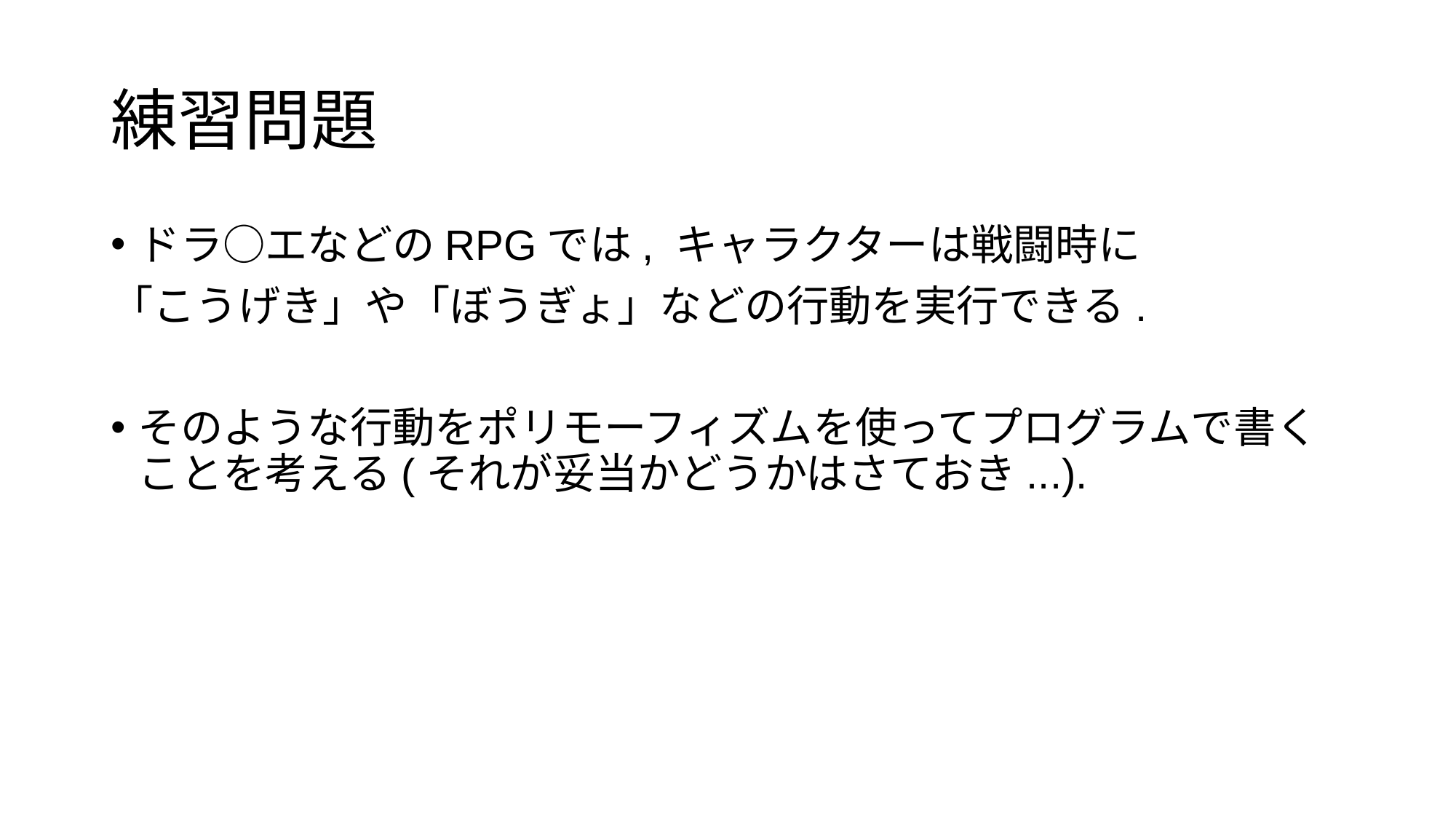

# 練習問題
ドラ○エなどのRPGでは, キャラクターは戦闘時に
「こうげき」や「ぼうぎょ」などの行動を実行できる.

そのような行動をポリモーフィズムを使ってプログラムで書くことを考える(それが妥当かどうかはさておき...).